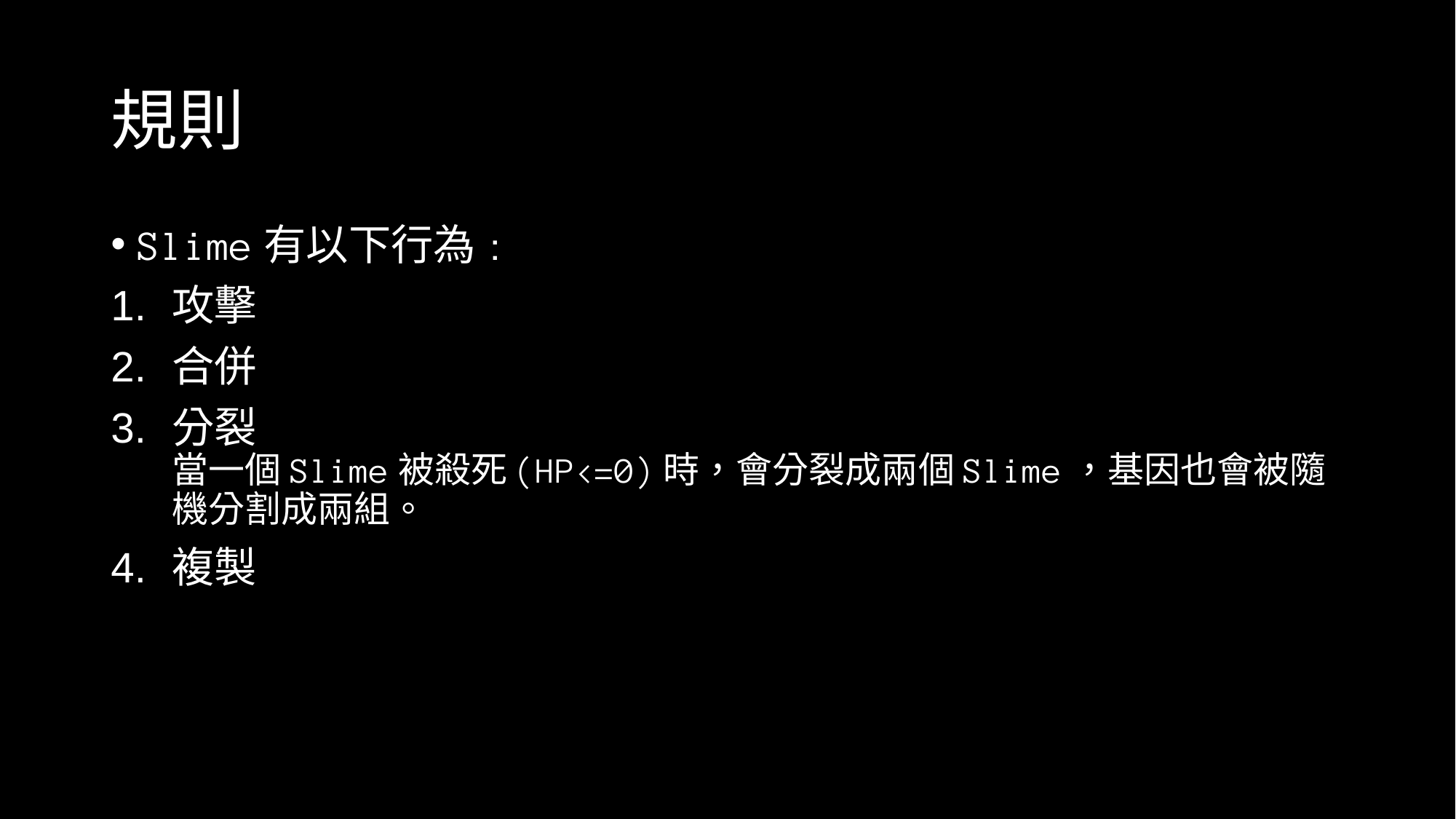

# 規則
Slime有以下行為:
攻擊
合併
分裂
當一個Slime被殺死(HP<=0)時，會分裂成兩個Slime，基因也會被隨機分割成兩組。
複製